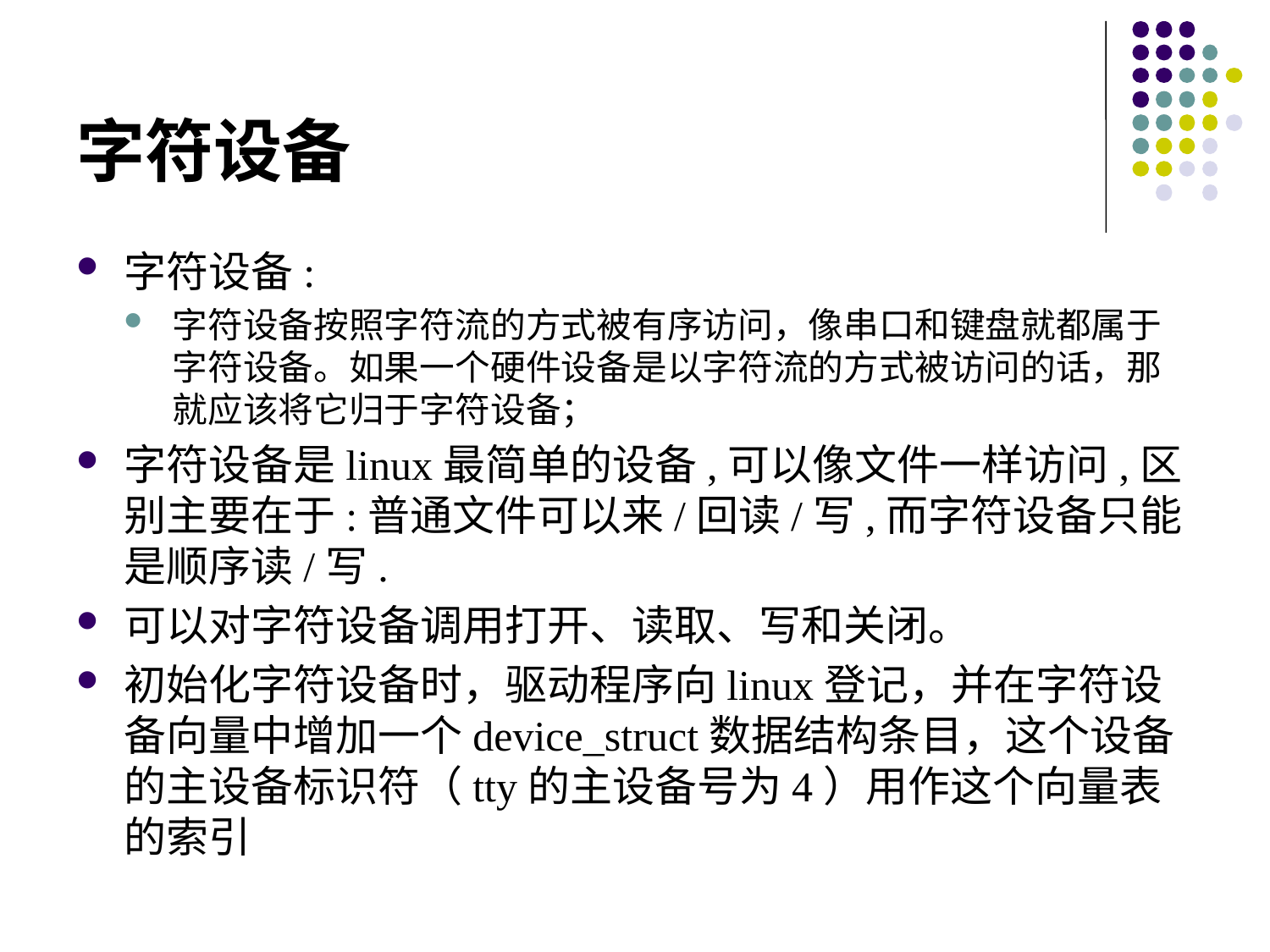

# 字符设备
字符设备:
字符设备按照字符流的方式被有序访问，像串口和键盘就都属于字符设备。如果一个硬件设备是以字符流的方式被访问的话，那就应该将它归于字符设备；
字符设备是linux最简单的设备,可以像文件一样访问,区别主要在于:普通文件可以来/回读/写,而字符设备只能是顺序读/写.
可以对字符设备调用打开、读取、写和关闭。
初始化字符设备时，驱动程序向linux登记，并在字符设备向量中增加一个device_struct数据结构条目，这个设备的主设备标识符（tty的主设备号为4）用作这个向量表的索引